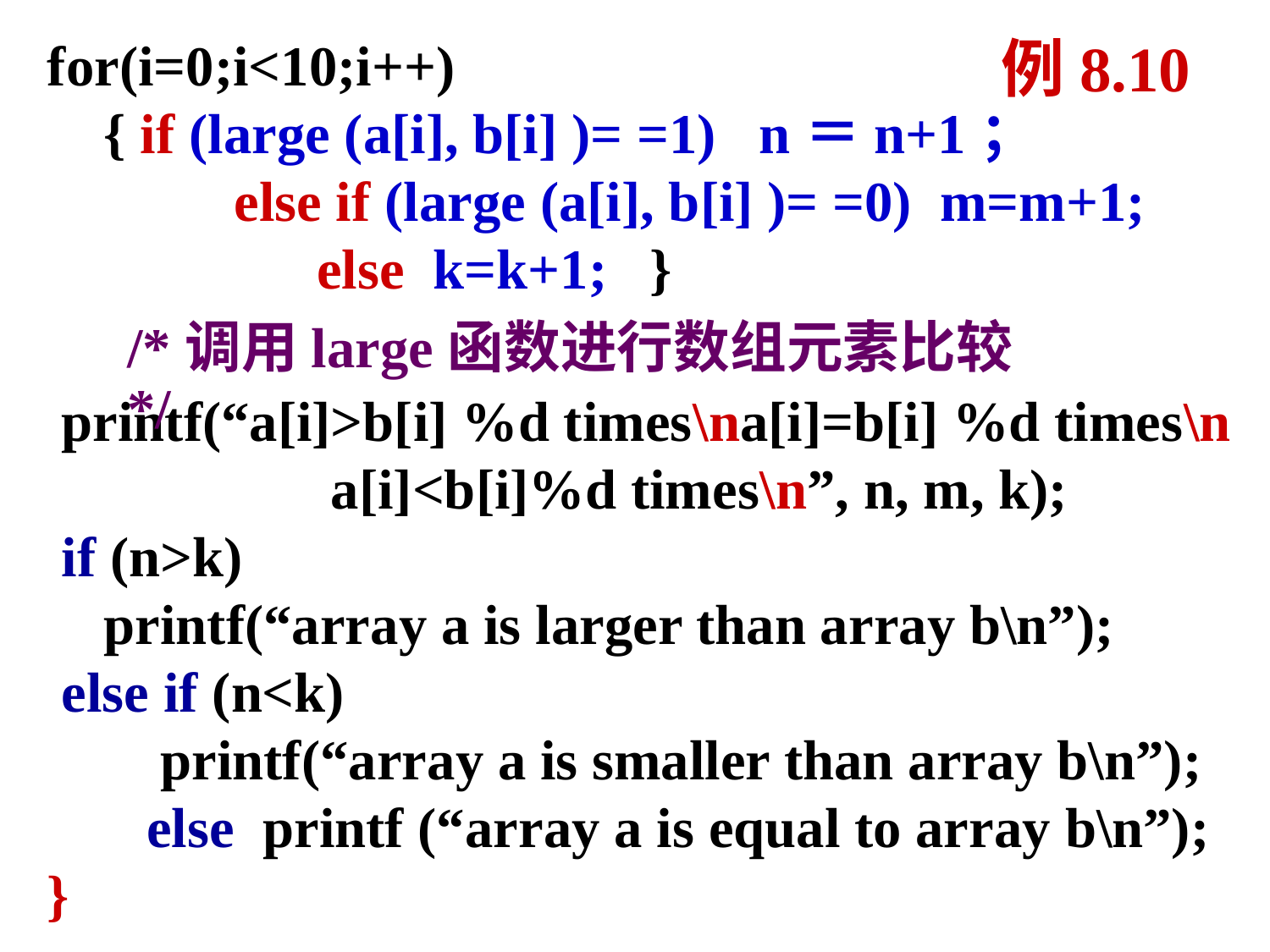

例8.10
for(i=0;i<10;i++)
    { if (large (a[i], b[i] )= =1)   n＝n+1；
     　   else if (large (a[i], b[i] )= =0)  m=m+1;
                   else  k=k+1;   }

 printf(“a[i]>b[i] %d times\na[i]=b[i] %d times\n
                    a[i]<b[i]%d times\n”, n, m, k);
 if (n>k)
    printf(“array a is larger than array b\n”);
 else if (n<k)
        printf(“array a is smaller than array b\n”);
       else  printf (“array a is equal to array b\n”);
}
/*调用large函数进行数组元素比较*/